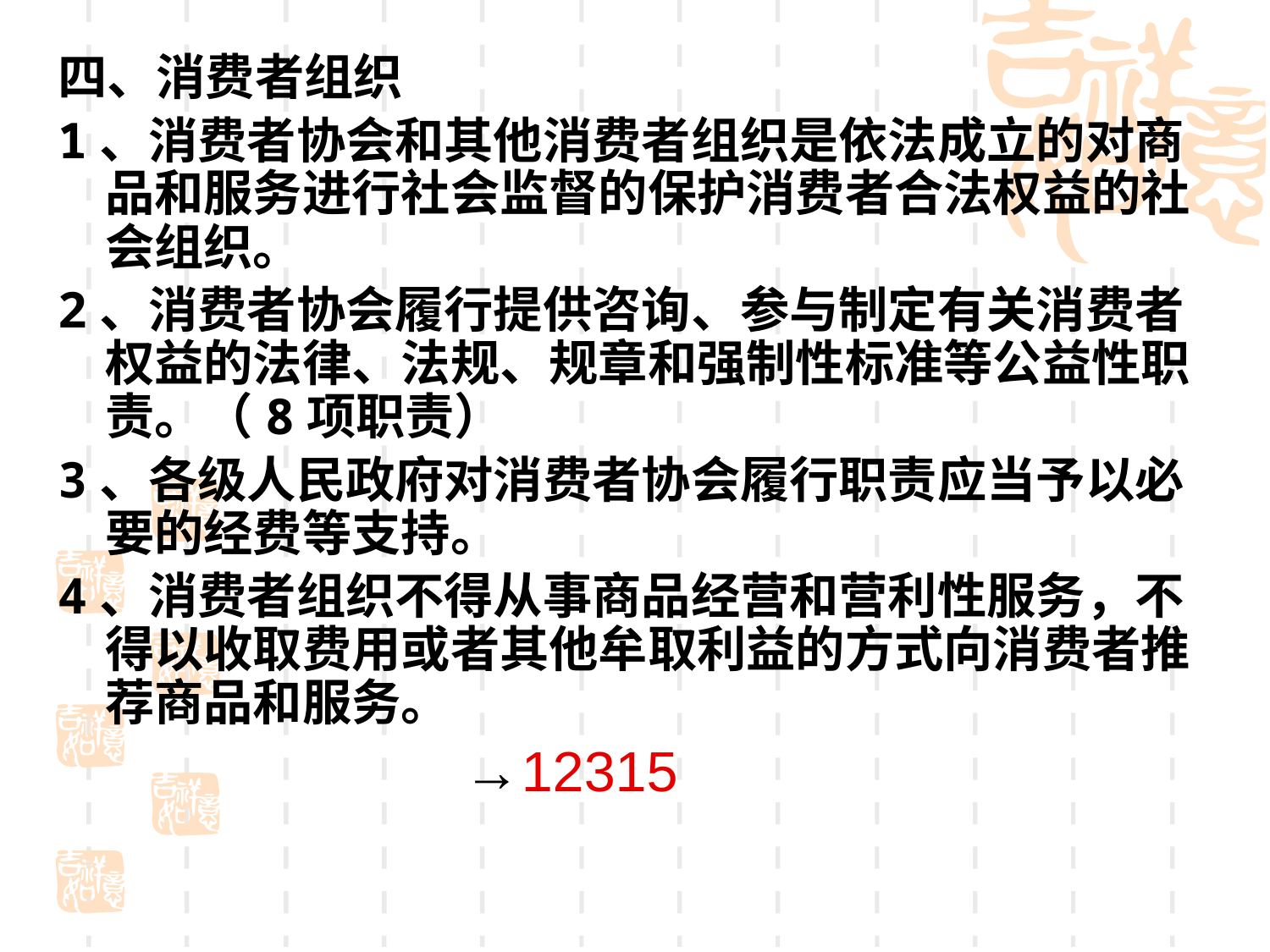

#
四、消费者组织
1、消费者协会和其他消费者组织是依法成立的对商品和服务进行社会监督的保护消费者合法权益的社会组织。
2、消费者协会履行提供咨询、参与制定有关消费者权益的法律、法规、规章和强制性标准等公益性职责。（8项职责）
3、各级人民政府对消费者协会履行职责应当予以必要的经费等支持。
4、消费者组织不得从事商品经营和营利性服务，不得以收取费用或者其他牟取利益的方式向消费者推荐商品和服务。
                          →12315